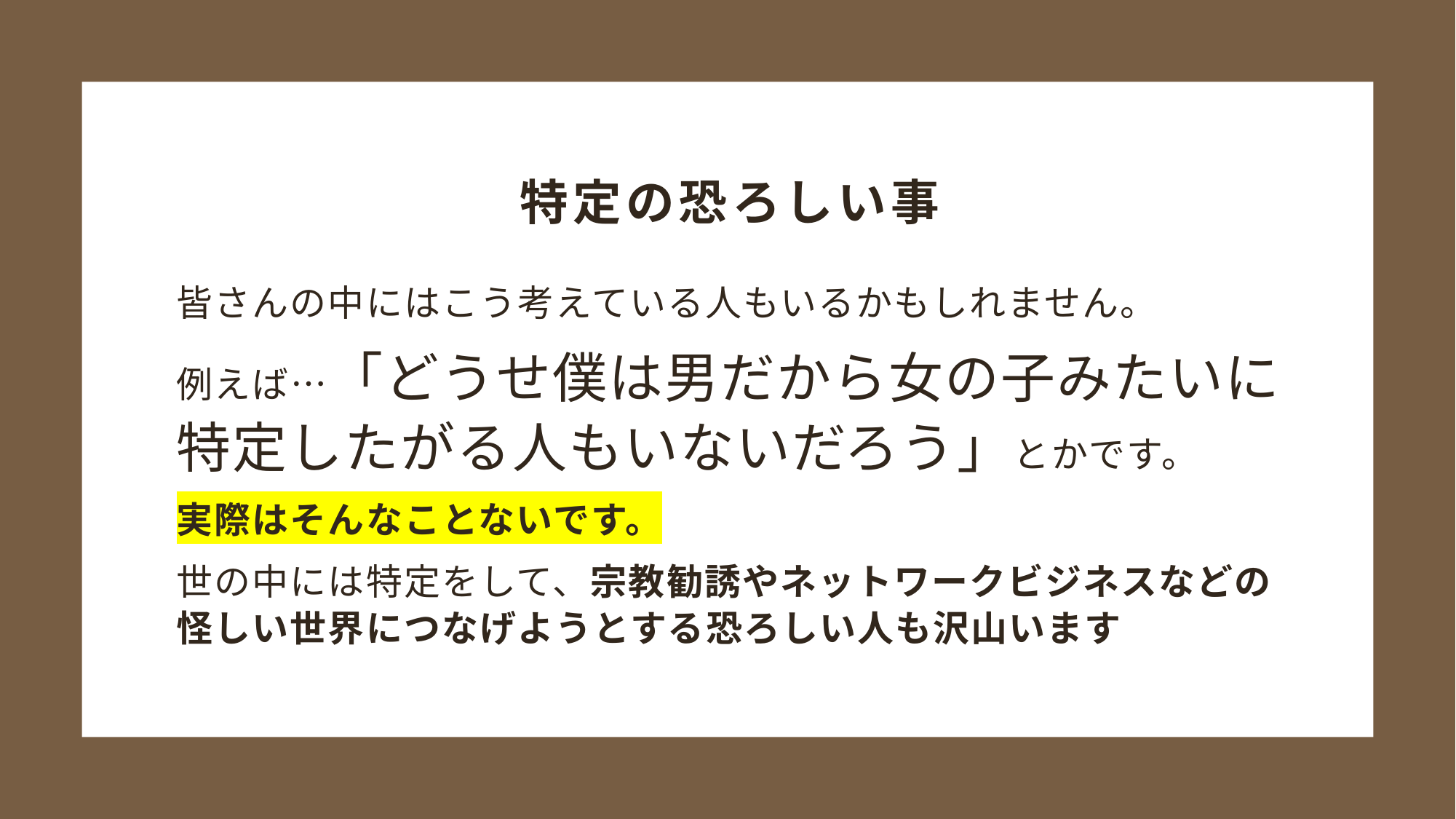

# 特定の恐ろしい事
皆さんの中にはこう考えている人もいるかもしれません。
例えば…「どうせ僕は男だから女の子みたいに特定したがる人もいないだろう」とかです。
実際はそんなことないです。
世の中には特定をして、宗教勧誘やネットワークビジネスなどの怪しい世界につなげようとする恐ろしい人も沢山います